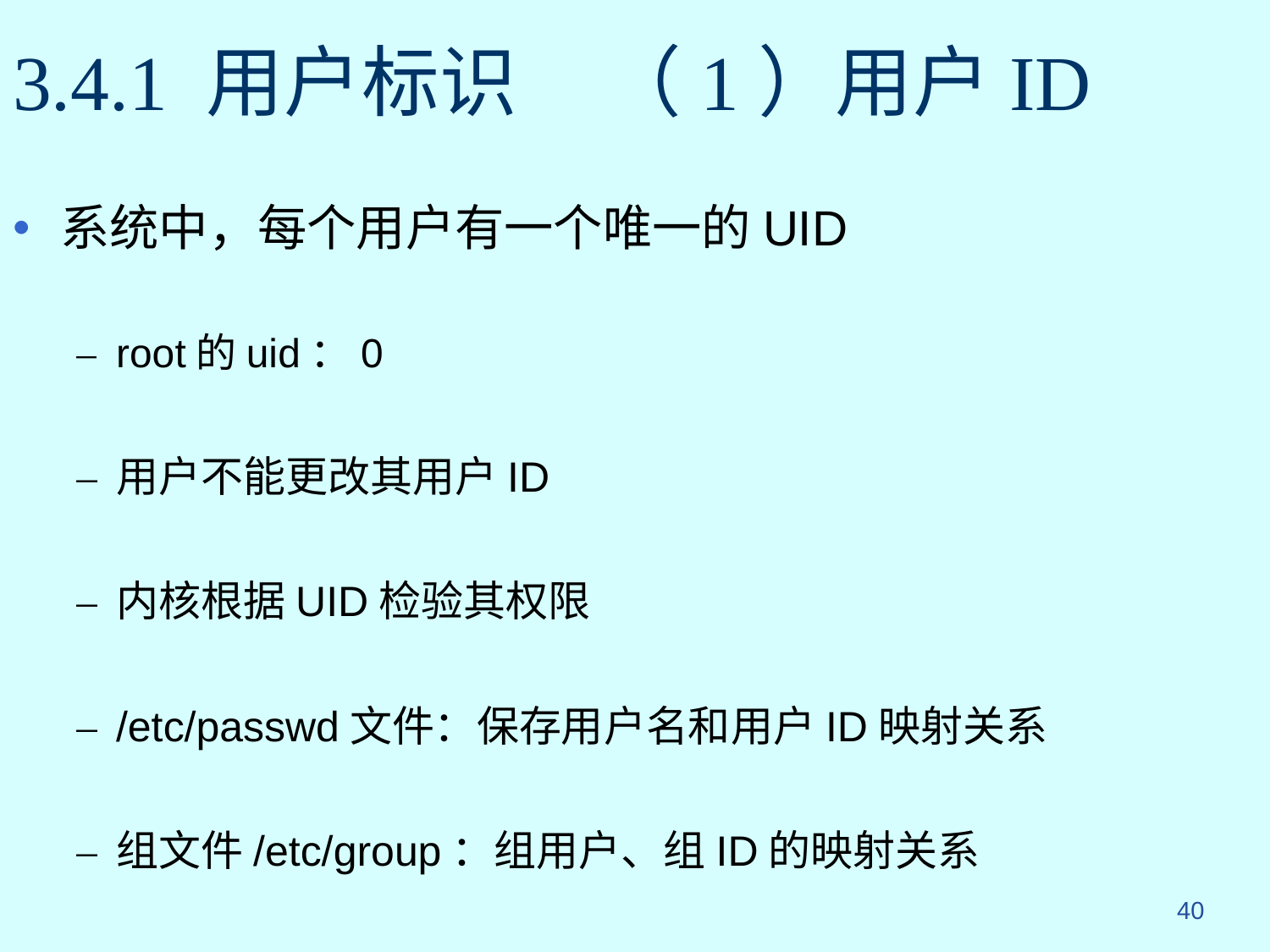

# 3.4.1 用户标识     （1）用户ID
系统中，每个用户有一个唯一的UID

root的uid：0

用户不能更改其用户ID

内核根据UID检验其权限

/etc/passwd文件：保存用户名和用户ID映射关系

组文件/etc/group：组用户、组ID的映射关系

getuid()，getgid()
40
40